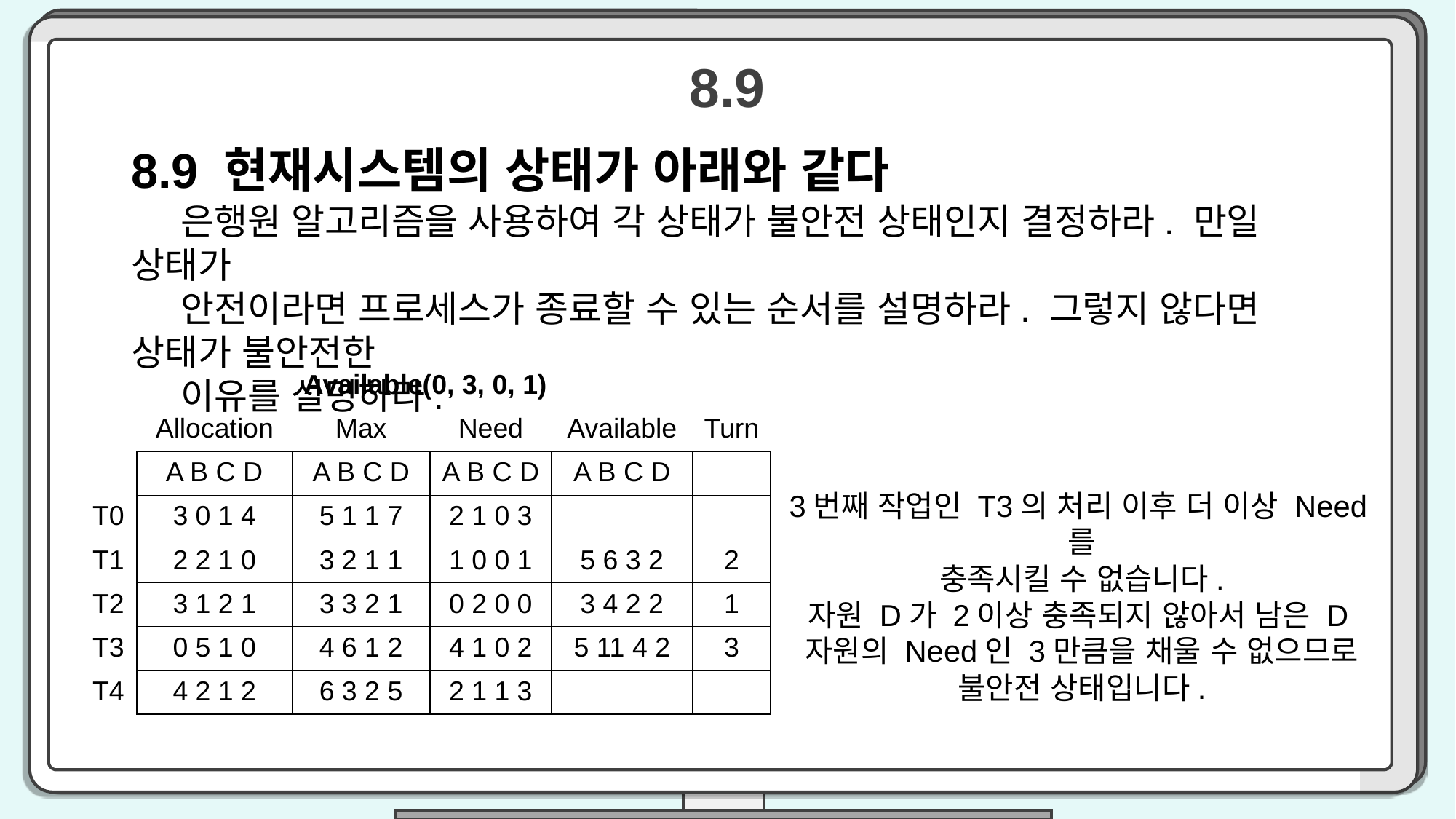

8.9
8.9 현재시스템의 상태가 아래와 같다
    은행원 알고리즘을 사용하여 각 상태가 불안전 상태인지 결정하라. 만일 상태가
    안전이라면 프로세스가 종료할 수 있는 순서를 설명하라. 그렇지 않다면 상태가 불안전한
    이유를 설명하라.

| Available(0, 3, 0, 1) |  |  |  |  |  |
| --- | --- | --- | --- | --- | --- |
|  | Allocation | Max | Need | Available | Turn |
|  | A B C D | A B C D | A B C D | A B C D |  |
| T0 | 3 0 1 4 | 5 1 1 7 | 2 1 0 3 |  |  |
| T1 | 2 2 1 0 | 3 2 1 1 | 1 0 0 1 | 5 6 3 2 | 2 |
| T2 | 3 1 2 1 | 3 3 2 1 | 0 2 0 0 | 3 4 2 2 | 1 |
| T3 | 0 5 1 0 | 4 6 1 2 | 4 1 0 2 | 5 11 4 2 | 3 |
| T4 | 4 2 1 2 | 6 3 2 5 | 2 1 1 3 |  |  |
3번째 작업인 T3의 처리 이후 더 이상 Need를
충족시킬 수 없습니다.
자원 D가 2이상 충족되지 않아서 남은 D자원의 Need인 3만큼을 채울 수 없으므로
불안전 상태입니다.